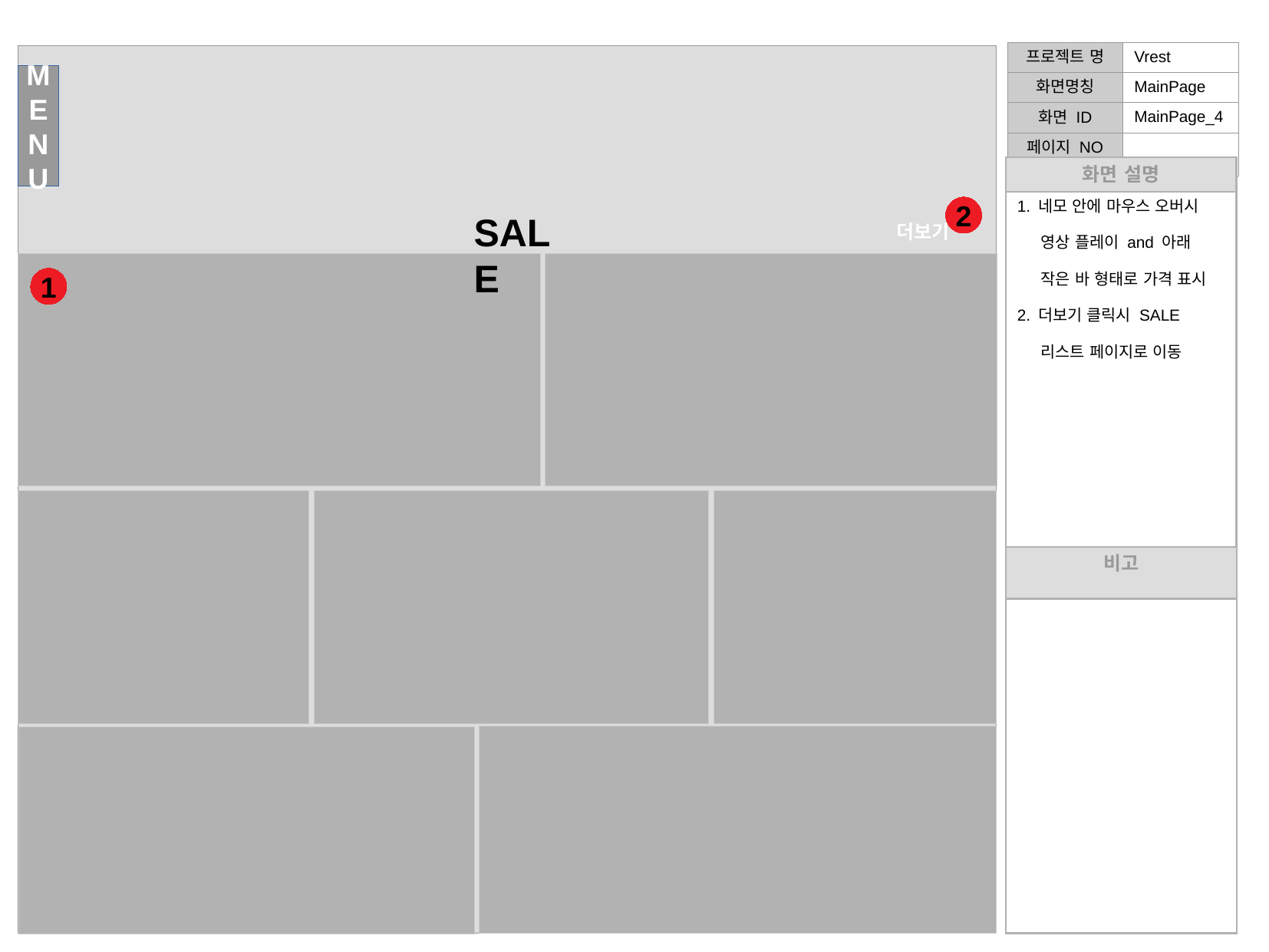

| 프로젝트 명 | Vrest |
| --- | --- |
| 화면명칭 | MainPage |
| 화면 ID | MainPage\_4 |
| 페이지 NO |  |

M
E
N
U
| 화면 설명 |
| --- |
| 1. 네모 안에 마우스 오버시 영상 플레이 and 아래 작은 바 형태로 가격 표시 2. 더보기 클릭시 SALE 리스트 페이지로 이동 |
|  |
2
SALE
더보기

1

| 비고 |
| --- |
|  |